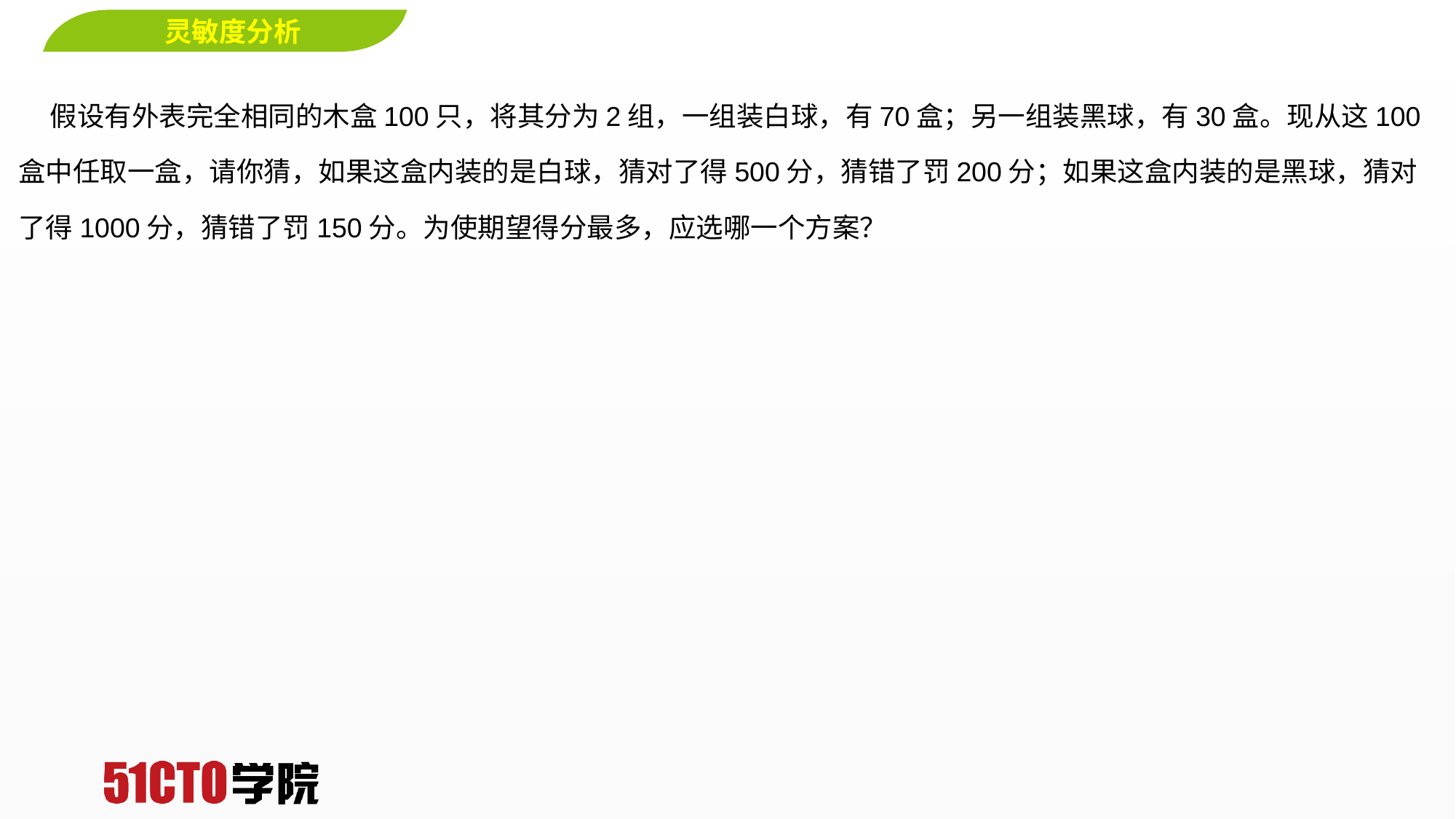

灵敏度分析

    假设有外表完全相同的木盒100只，将其分为2组，一组装白球，有70盒；另一组装黑球，有30盒。现从这100盒中任取一盒，请你猜，如果这盒内装的是白球，猜对了得500分，猜错了罚200分；如果这盒内装的是黑球，猜对了得1000分，猜错了罚150分。为使期望得分最多，应选哪一个方案？